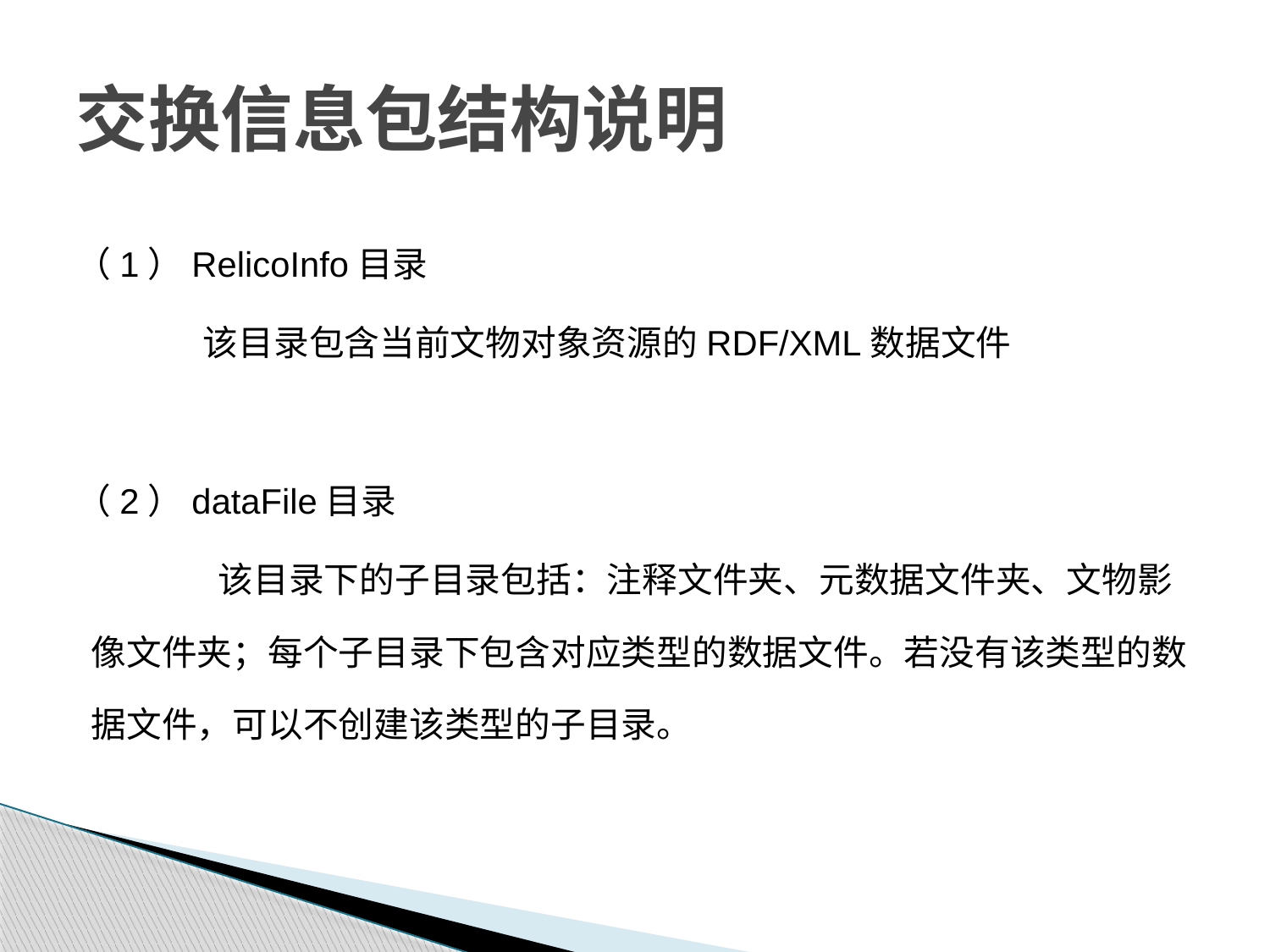

# 交换信息包结构说明
（1）RelicoInfo目录
	该目录包含当前文物对象资源的RDF/XML数据文件

（2）dataFile目录
	该目录下的子目录包括：注释文件夹、元数据文件夹、文物影像文件夹；每个子目录下包含对应类型的数据文件。若没有该类型的数据文件，可以不创建该类型的子目录。